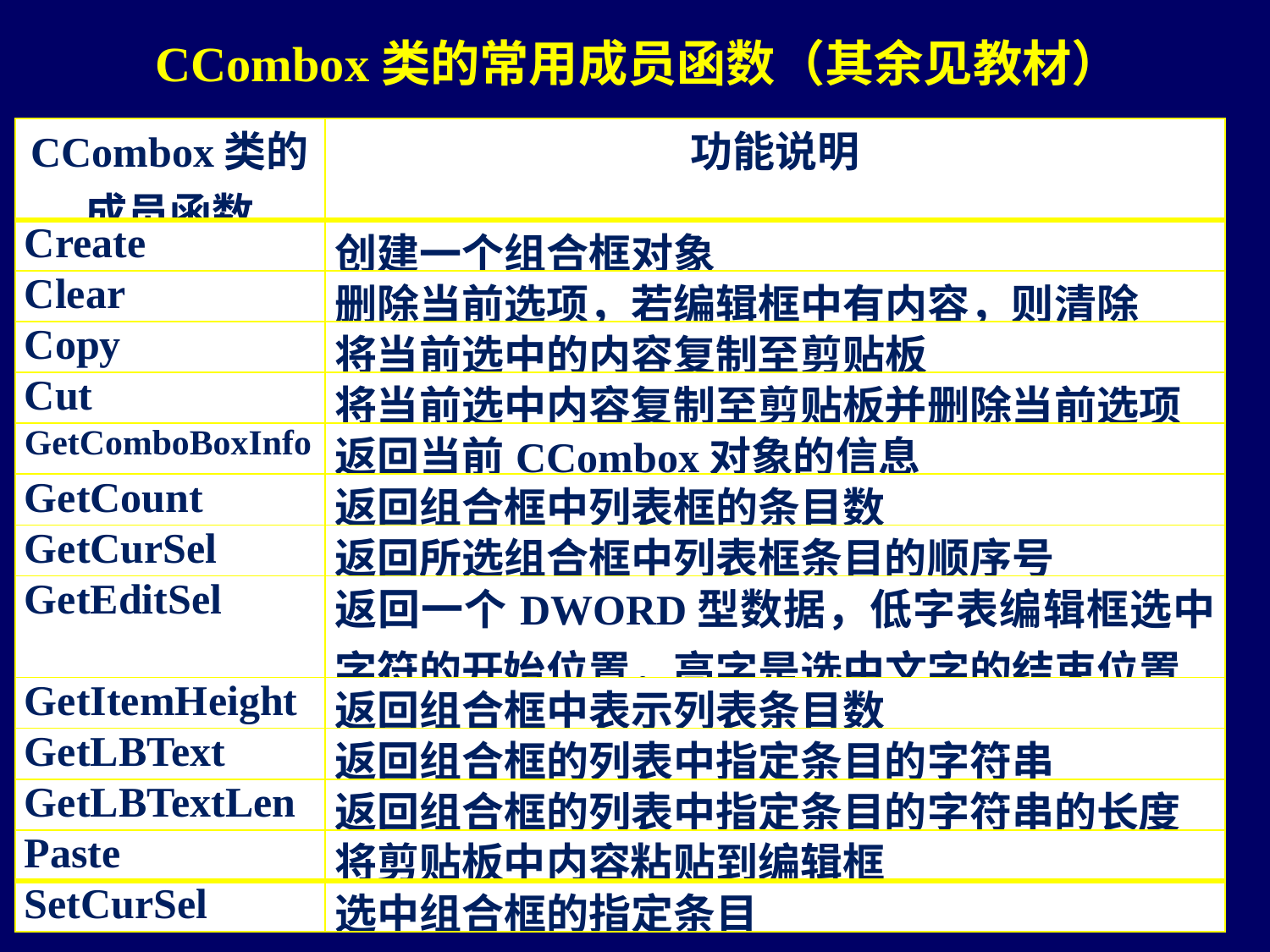

CCombox类的常用成员函数（其余见教材）
| CCombox类的成员函数 | 功能说明 |
| --- | --- |
| Create | 创建一个组合框对象 |
| Clear | 删除当前选项，若编辑框中有内容，则清除 |
| Copy | 将当前选中的内容复制至剪贴板 |
| Cut | 将当前选中内容复制至剪贴板并删除当前选项 |
| GetComboBoxInfo | 返回当前CCombox对象的信息 |
| GetCount | 返回组合框中列表框的条目数 |
| GetCurSel | 返回所选组合框中列表框条目的顺序号 |
| GetEditSel | 返回一个DWORD型数据，低字表编辑框选中字符的开始位置，高字是选中文字的结束位置 |
| GetItemHeight | 返回组合框中表示列表条目数 |
| GetLBText | 返回组合框的列表中指定条目的字符串 |
| GetLBTextLen | 返回组合框的列表中指定条目的字符串的长度 |
| Paste | 将剪贴板中内容粘贴到编辑框 |
| SetCurSel | 选中组合框的指定条目 |
91